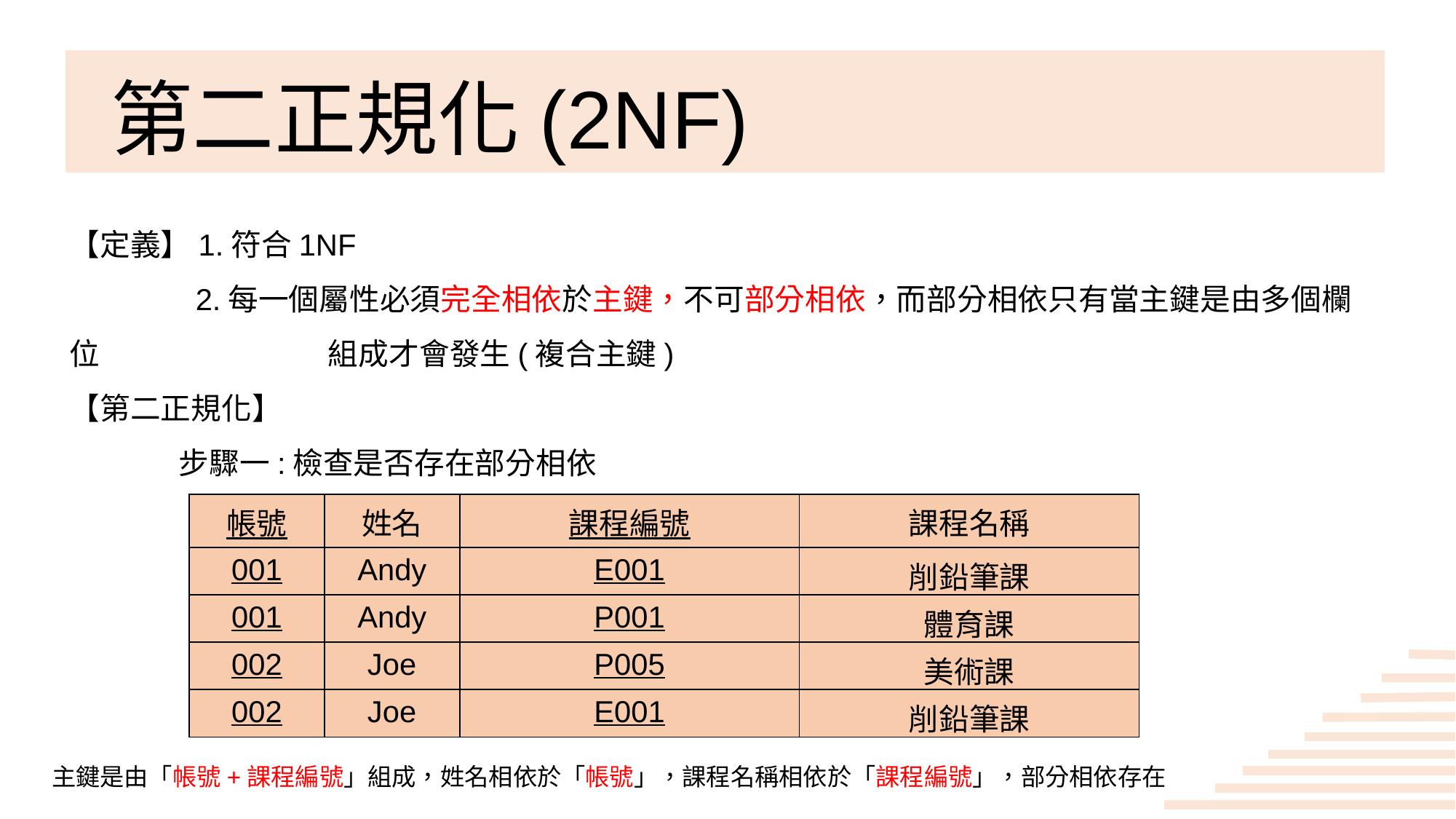

# 第二正規化(2NF)
【定義】1.符合1NF
	  2.每一個屬性必須完全相依於主鍵，不可部分相依，而部分相依只有當主鍵是由多個欄位	  	      組成才會發生(複合主鍵)
【第二正規化】
	步驟一:檢查是否存在部分相依
| 帳號 | 姓名 | 課程編號 | 課程名稱 |
| --- | --- | --- | --- |
| 001 | Andy | E001 | 削鉛筆課 |
| 001 | Andy | P001 | 體育課 |
| 002 | Joe | P005 | 美術課 |
| 002 | Joe | E001 | 削鉛筆課 |
主鍵是由「帳號+課程編號」組成，姓名相依於「帳號」，課程名稱相依於「課程編號」，部分相依存在